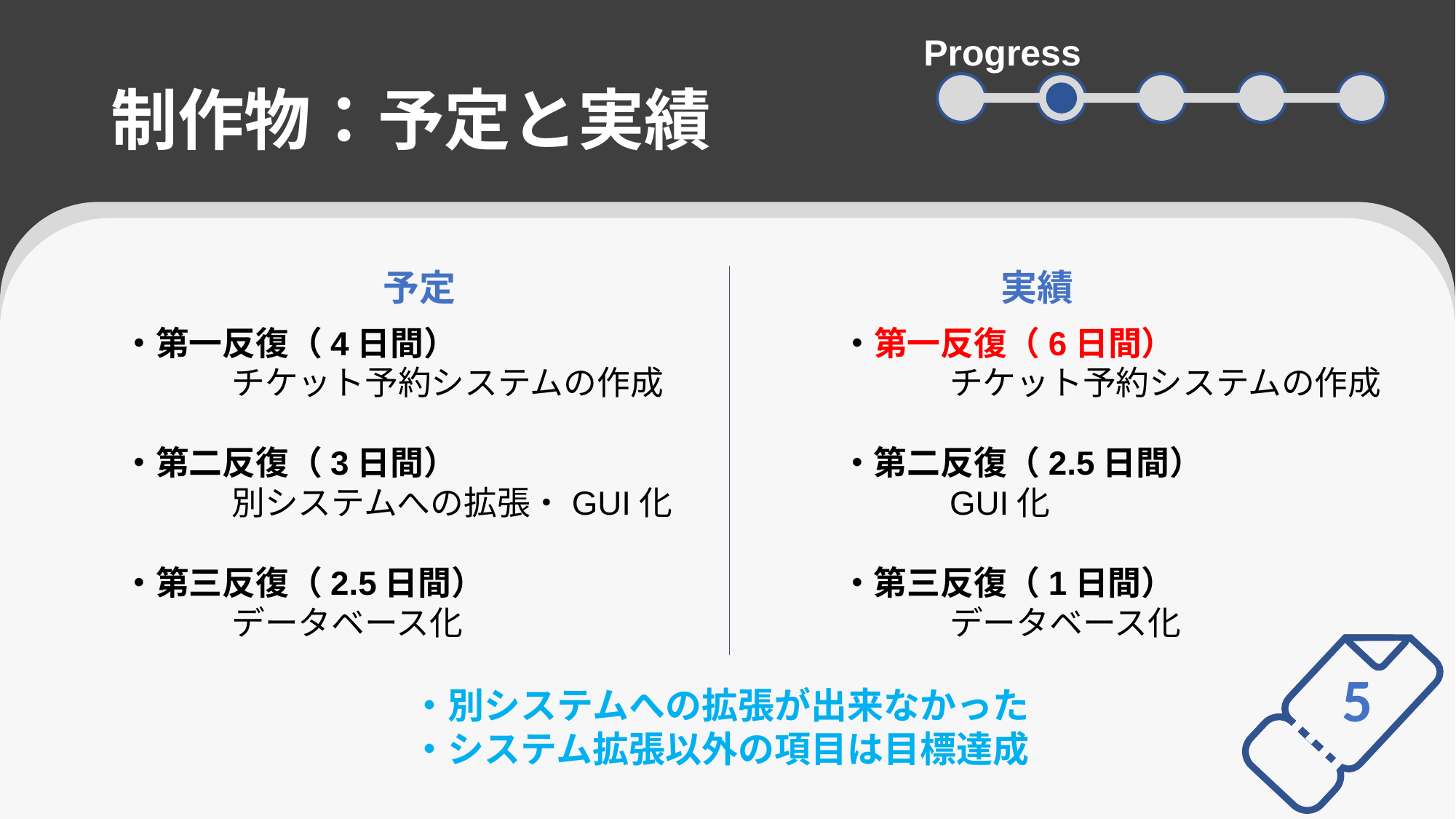

Progress
# 制作物：予定と実績

予定
実績
・第一反復（4日間）
	チケット予約システムの作成

・第二反復（3日間）
	別システムへの拡張・GUI化

・第三反復（2.5日間）
	データベース化
・第一反復（6日間）
	チケット予約システムの作成

・第二反復（2.5日間）
	GUI化

・第三反復（1日間）
	データベース化

5
・別システムへの拡張が出来なかった
・システム拡張以外の項目は目標達成